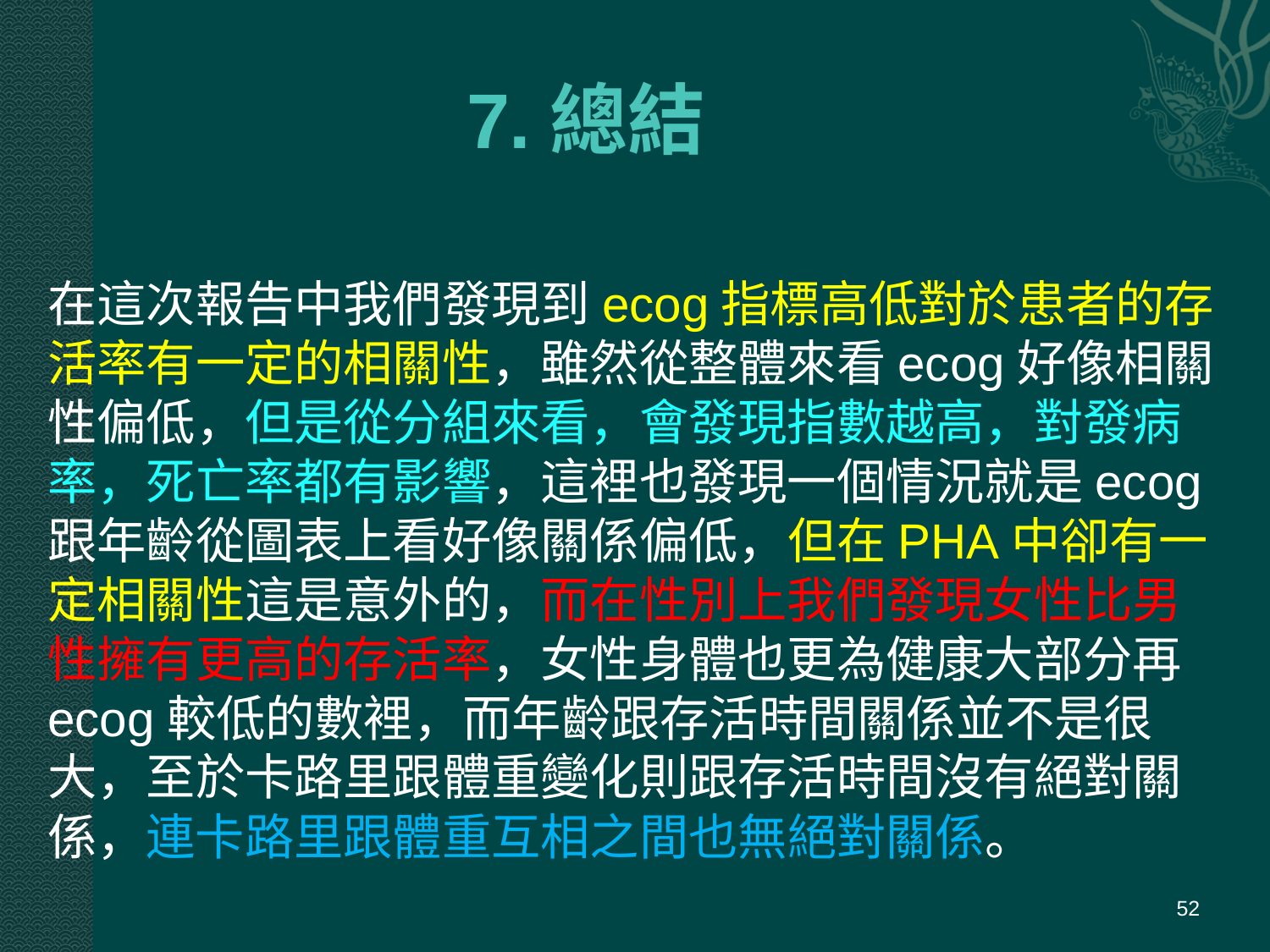

# 7.總結

在這次報告中我們發現到ecog指標高低對於患者的存活率有一定的相關性，雖然從整體來看ecog好像相關性偏低，但是從分組來看，會發現指數越高，對發病率，死亡率都有影響，這裡也發現一個情況就是ecog跟年齡從圖表上看好像關係偏低，但在PHA中卻有一定相關性這是意外的，而在性別上我們發現女性比男性擁有更高的存活率，女性身體也更為健康大部分再ecog較低的數裡，而年齡跟存活時間關係並不是很大，至於卡路里跟體重變化則跟存活時間沒有絕對關係，連卡路里跟體重互相之間也無絕對關係。

52